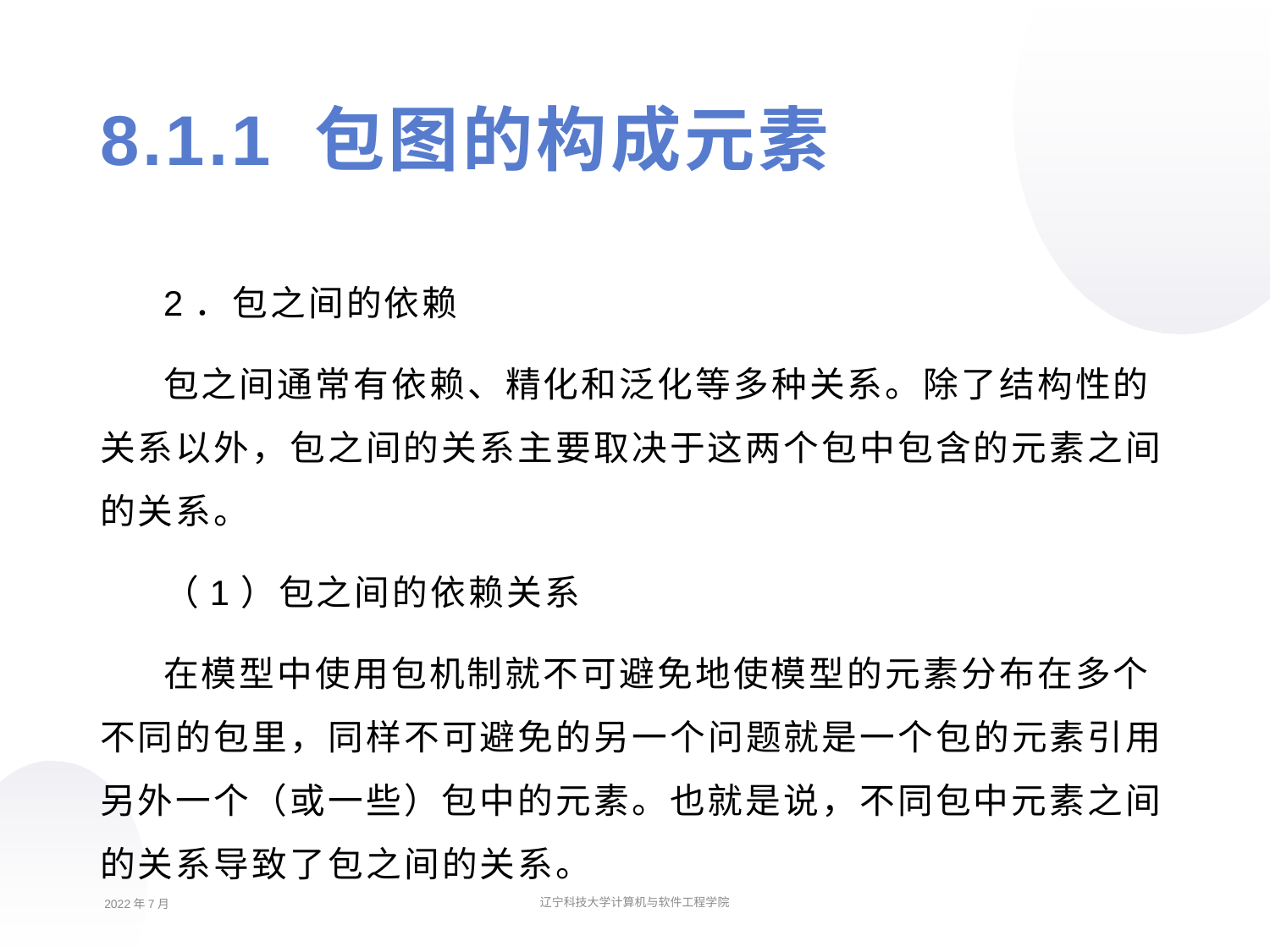

8.1.1 包图的构成元素
2．包之间的依赖
包之间通常有依赖、精化和泛化等多种关系。除了结构性的关系以外，包之间的关系主要取决于这两个包中包含的元素之间的关系。
（1）包之间的依赖关系
在模型中使用包机制就不可避免地使模型的元素分布在多个不同的包里，同样不可避免的另一个问题就是一个包的元素引用另外一个（或一些）包中的元素。也就是说，不同包中元素之间的关系导致了包之间的关系。

2022年7月
辽宁科技大学计算机与软件工程学院
8